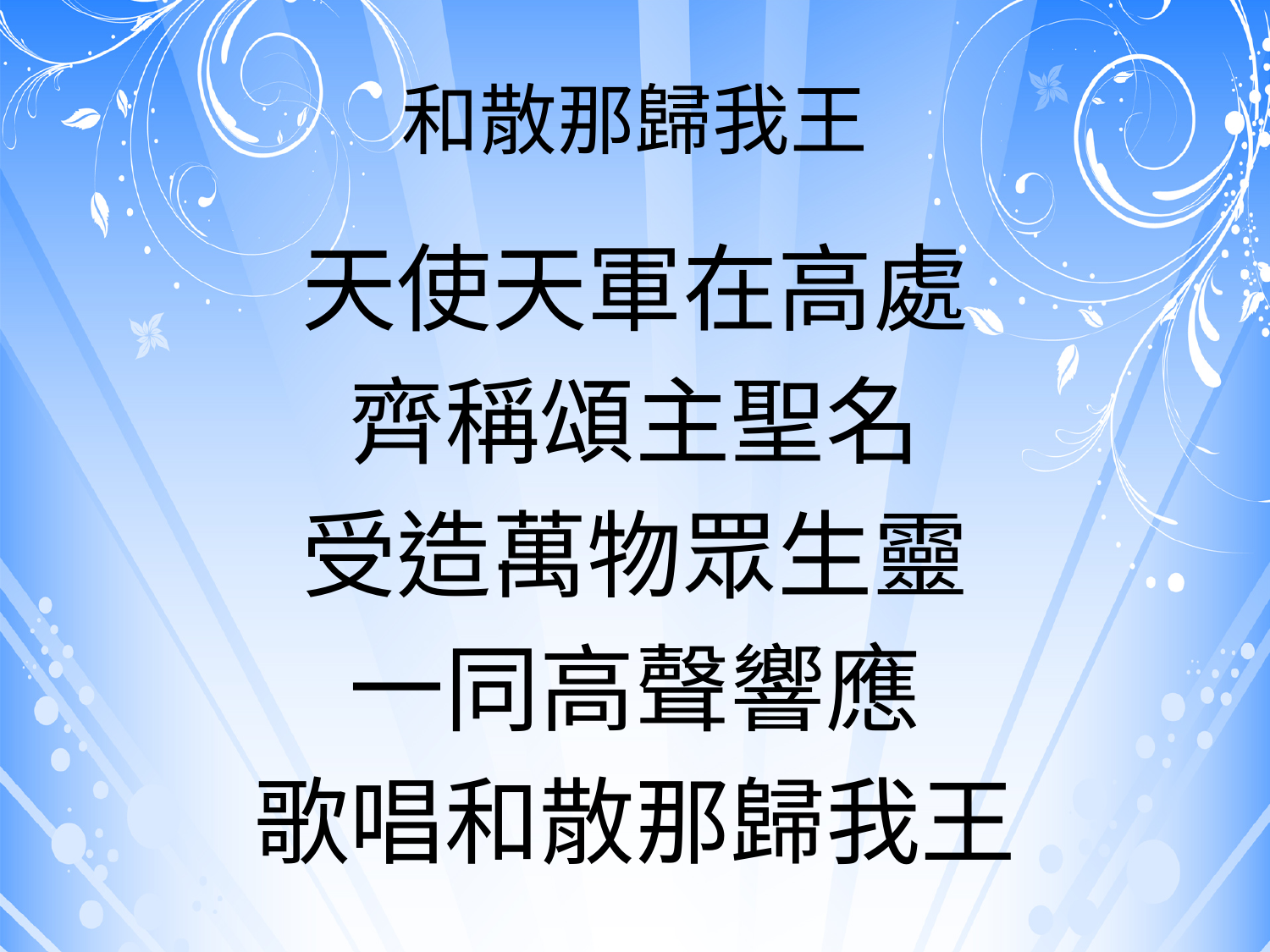

# 和散那歸我王
天使天軍在高處
齊稱頌主聖名
受造萬物眾生靈
一同高聲響應
歌唱和散那歸我王